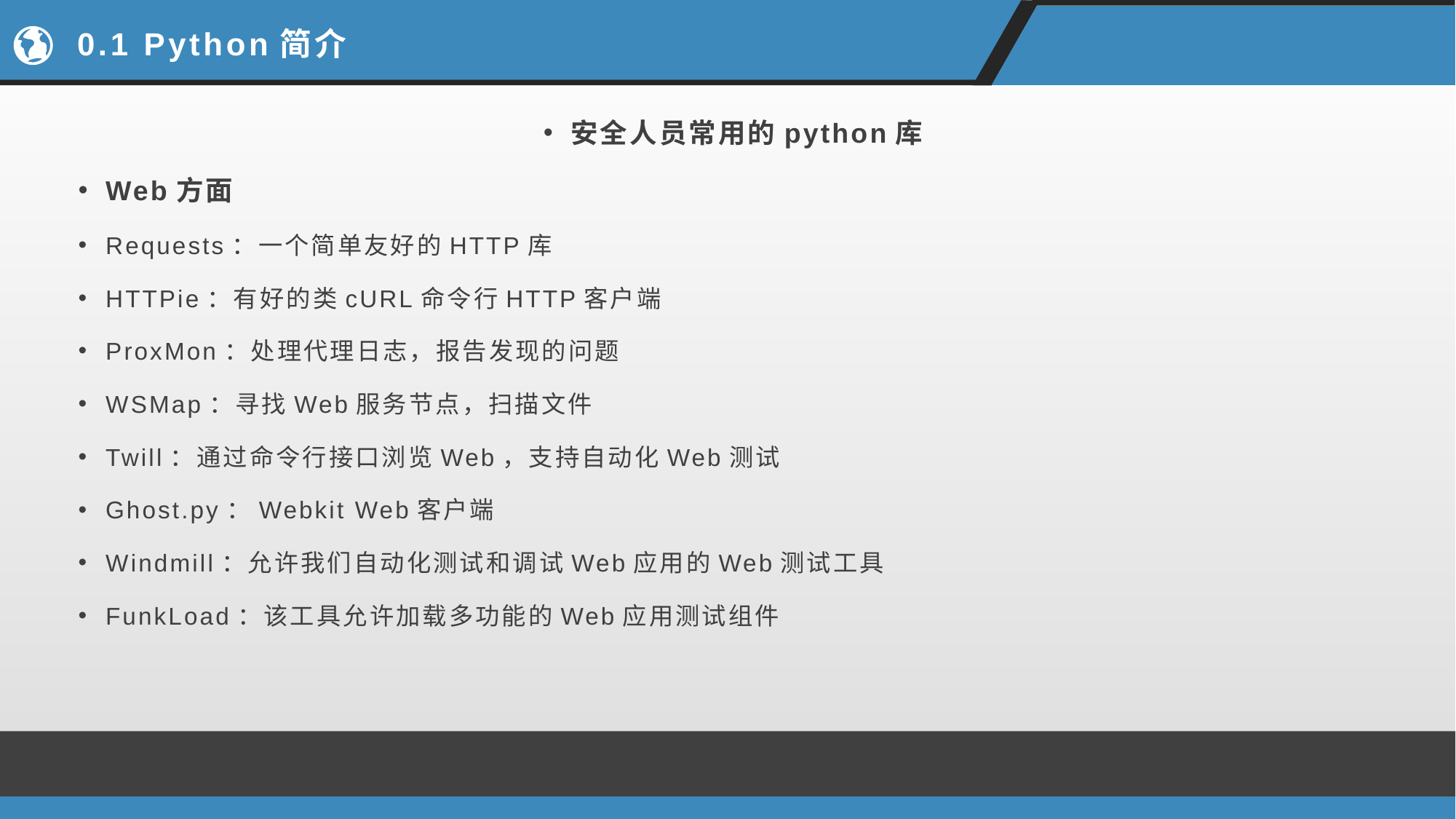

# 0.1 Python简介

安全人员常用的python库
Web方面
Requests：一个简单友好的HTTP库
HTTPie：有好的类cURL命令行HTTP客户端
ProxMon：处理代理日志，报告发现的问题
WSMap：寻找Web服务节点，扫描文件
Twill：通过命令行接口浏览Web，支持自动化Web测试
Ghost.py：Webkit Web客户端
Windmill：允许我们自动化测试和调试Web应用的Web测试工具
FunkLoad：该工具允许加载多功能的Web应用测试组件